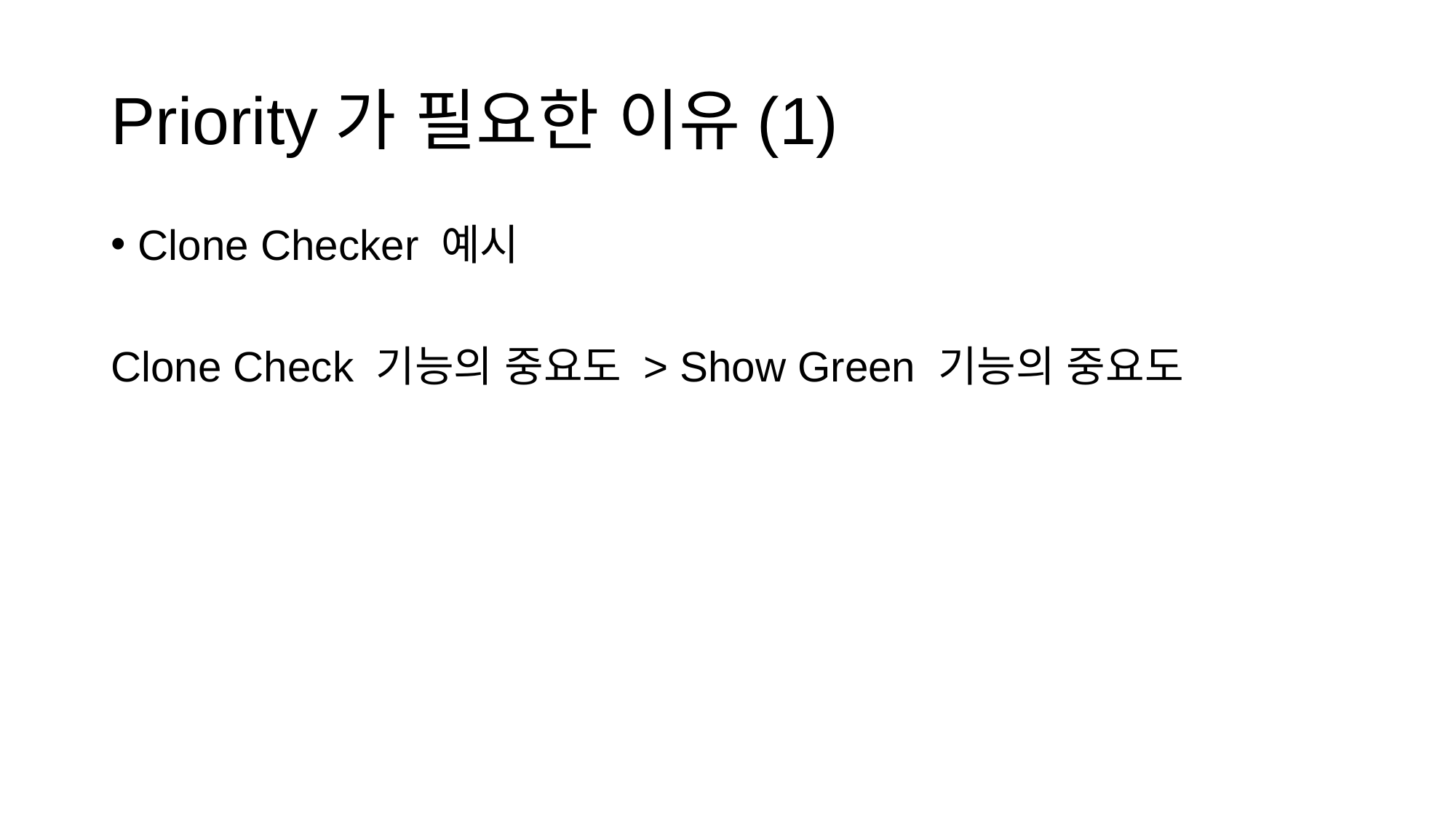

# Priority가 필요한 이유(1)
Clone Checker 예시

Clone Check 기능의 중요도 > Show Green 기능의 중요도